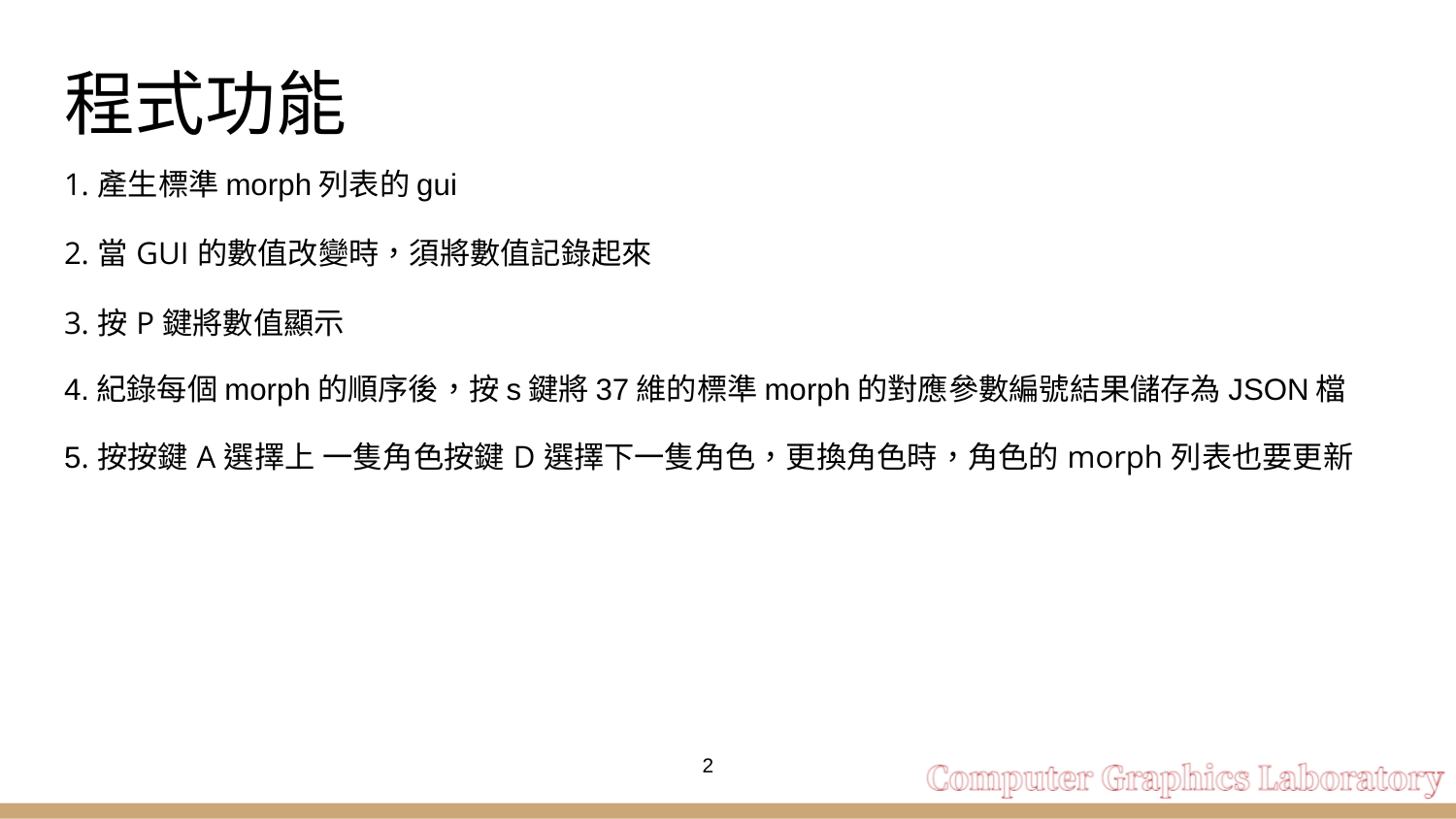

# 程式功能
1.產生標準morph列表的gui
2.當GUI的數值改變時，須將數值記錄起來
3.按P鍵將數值顯示
4.紀錄每個morph的順序後，按s鍵將37維的標準morph的對應參數編號結果儲存為JSON檔
5.按按鍵A選擇上 一隻角色按鍵D選擇下一隻角色，更換角色時，角色的morph列表也要更新

2